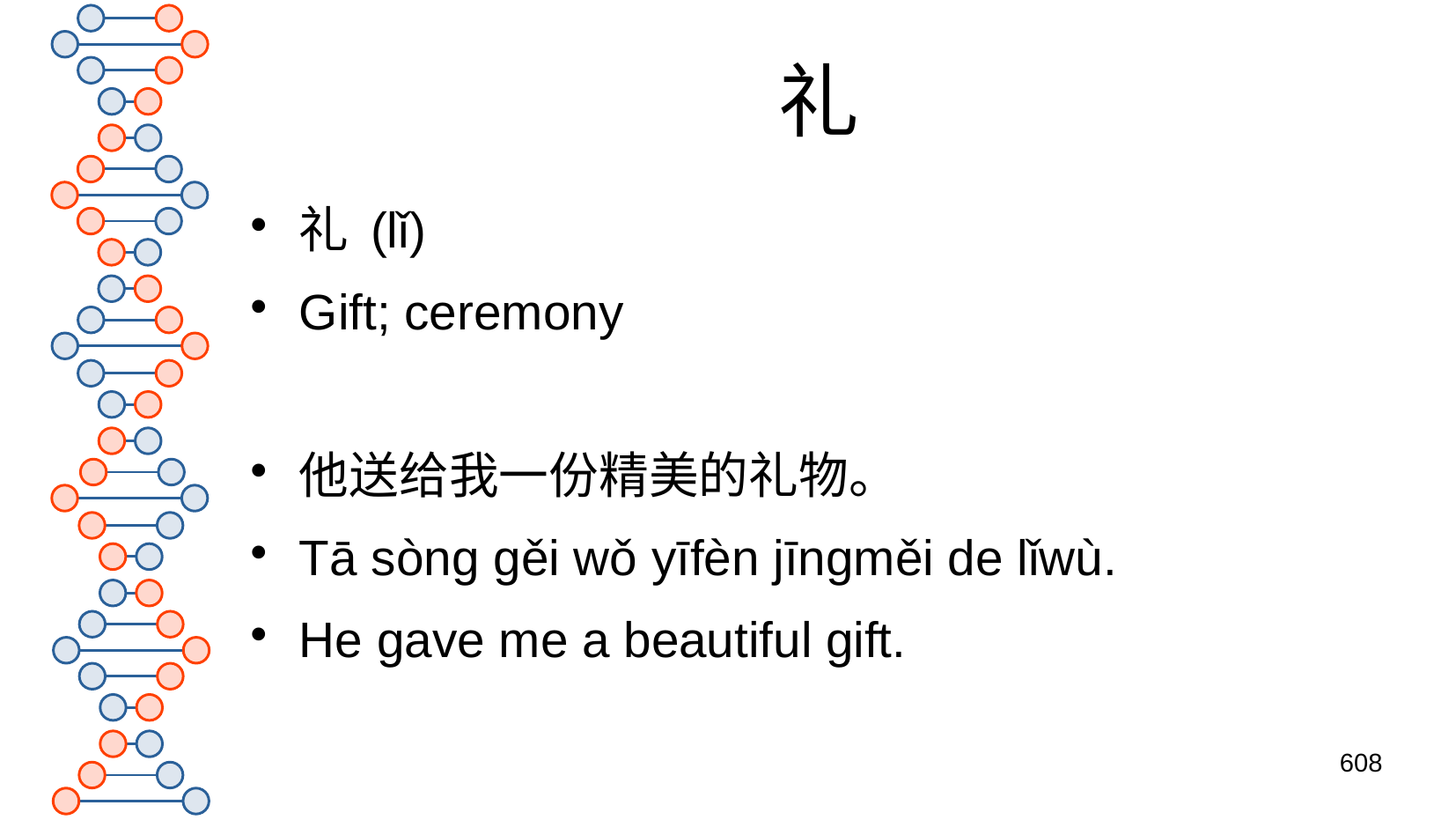

# 礼
礼 (lǐ)
Gift; ceremony

他送给我一份精美的礼物。
Tā sòng gěi wǒ yīfèn jīngměi de lǐwù.
He gave me a beautiful gift.
608